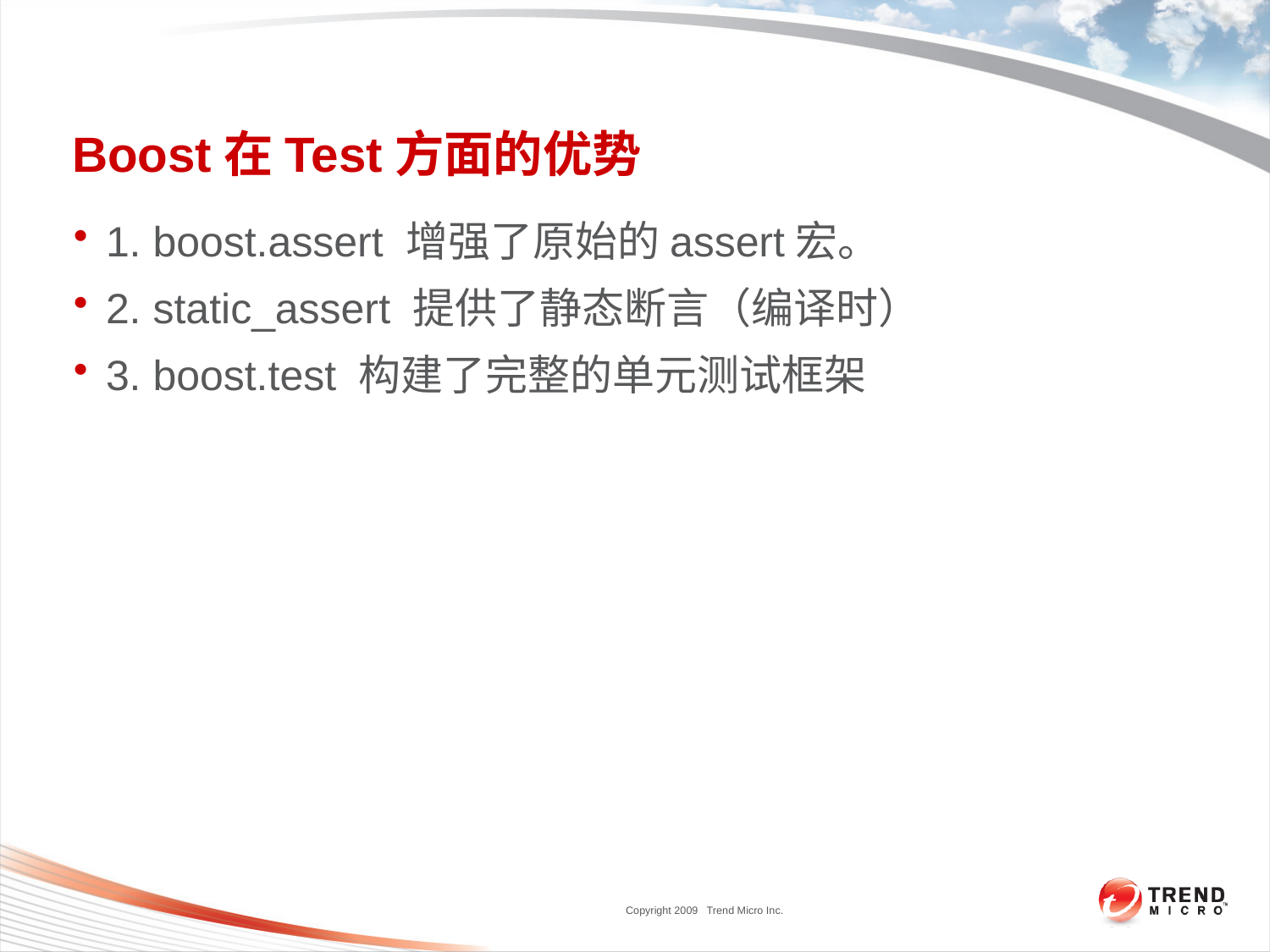

# Boost在Test方面的优势
1. boost.assert 增强了原始的assert宏。
2. static_assert 提供了静态断言（编译时）
3. boost.test 构建了完整的单元测试框架